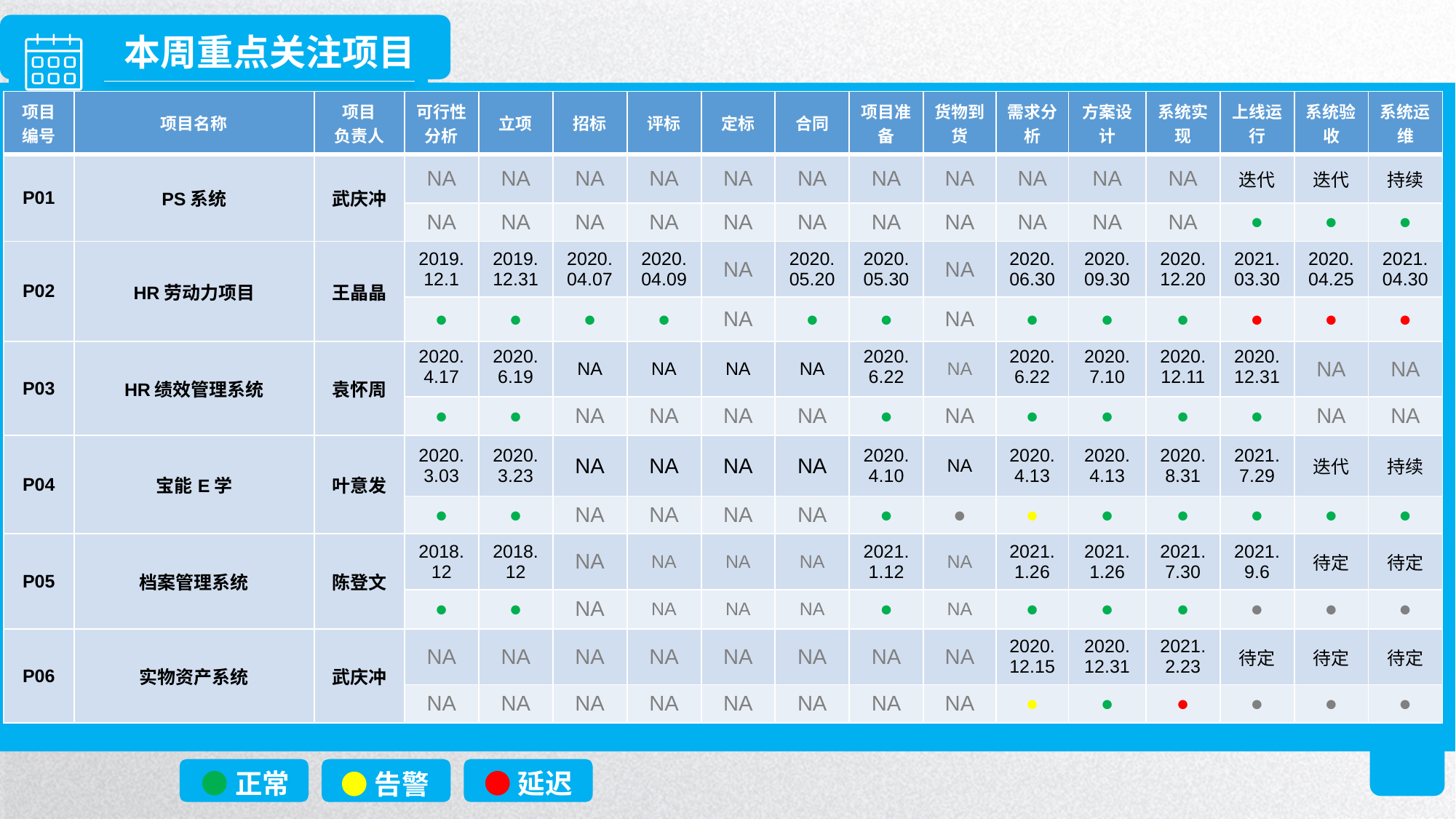

| 项目编号 | 项目名称 | 项目 负责人 | 可行性分析 | 立项 | 招标 | 评标 | 定标 | 合同 | 项目准备 | 货物到货 | 需求分析 | 方案设计 | 系统实现 | 上线运行 | 系统验收 | 系统运维 |
| --- | --- | --- | --- | --- | --- | --- | --- | --- | --- | --- | --- | --- | --- | --- | --- | --- |
| P01 | PS系统 | 武庆冲 | NA | NA | NA | NA | NA | NA | NA | NA | NA | NA | NA | 迭代 | 迭代 | 持续 |
|  |  |  | NA | NA | NA | NA | NA | NA | NA | NA | NA | NA | NA | ● | ● | ● |
| P02 | HR劳动力项目 | 王晶晶 | 2019.12.1 | 2019.12.31 | 2020.04.07 | 2020.04.09 | NA | 2020.05.20 | 2020.05.30 | NA | 2020.06.30 | 2020.09.30 | 2020.12.20 | 2021.03.30 | 2020.04.25 | 2021.04.30 |
|  |  |  | ● | ● | ● | ● | NA | ● | ● | NA | ● | ● | ● | ● | ● | ● |
| P03 | HR绩效管理系统 | 袁怀周 | 2020.4.17 | 2020.6.19 | NA | NA | NA | NA | 2020.6.22 | NA | 2020.6.22 | 2020.7.10 | 2020.12.11 | 2020.12.31 | NA | NA |
|  |  |  | ● | ● | NA | NA | NA | NA | ● | NA | ● | ● | ● | ● | NA | NA |
| P04 | 宝能E学 | 叶意发 | 2020.3.03 | 2020.3.23 | NA | NA | NA | NA | 2020.4.10 | NA | 2020.4.13 | 2020.4.13 | 2020.8.31 | 2021.7.29 | 迭代 | 持续 |
|  |  |  | ● | ● | NA | NA | NA | NA | ● | ● | ● | ● | ● | ● | ● | ● |
| P05 | 档案管理系统 | 陈登文 | 2018.12 | 2018.12 | NA | NA | NA | NA | 2021.1.12 | NA | 2021.1.26 | 2021.1.26 | 2021.7.30 | 2021.9.6 | 待定 | 待定 |
|  |  |  | ● | ● | NA | NA | NA | NA | ● | NA | ● | ● | ● | ● | ● | ● |
| P06 | 实物资产系统 | 武庆冲 | NA | NA | NA | NA | NA | NA | NA | NA | 2020.12.15 | 2020.12.31 | 2021.2.23 | 待定 | 待定 | 待定 |
|  |  |  | NA | NA | NA | NA | NA | NA | NA | NA | ● | ● | ● | ● | ● | ● |
65